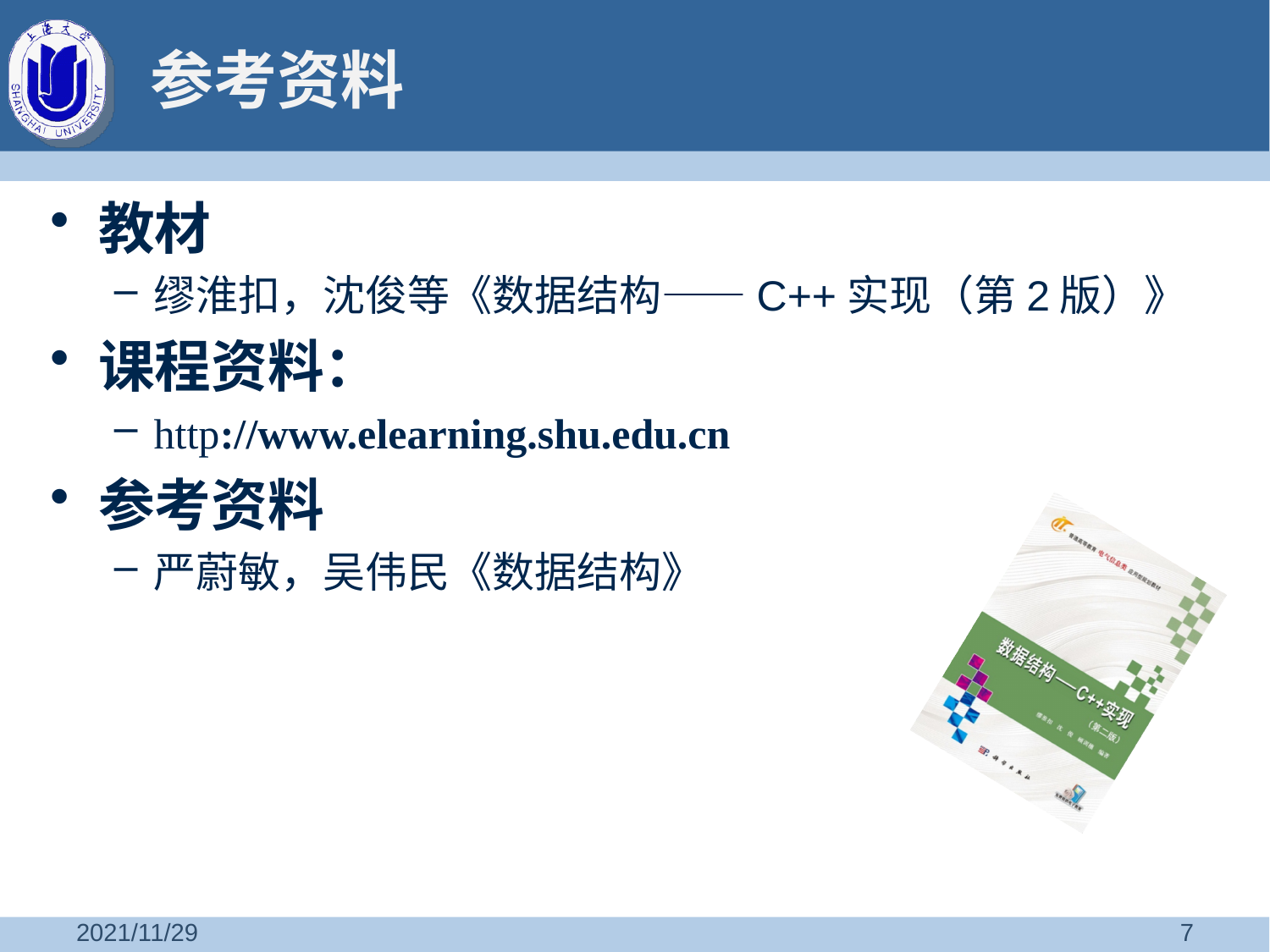

# 参考资料
教材
缪淮扣，沈俊等《数据结构——C++实现（第2版）》
课程资料：
http://www.elearning.shu.edu.cn
参考资料
严蔚敏，吴伟民《数据结构》
2021/11/29
7